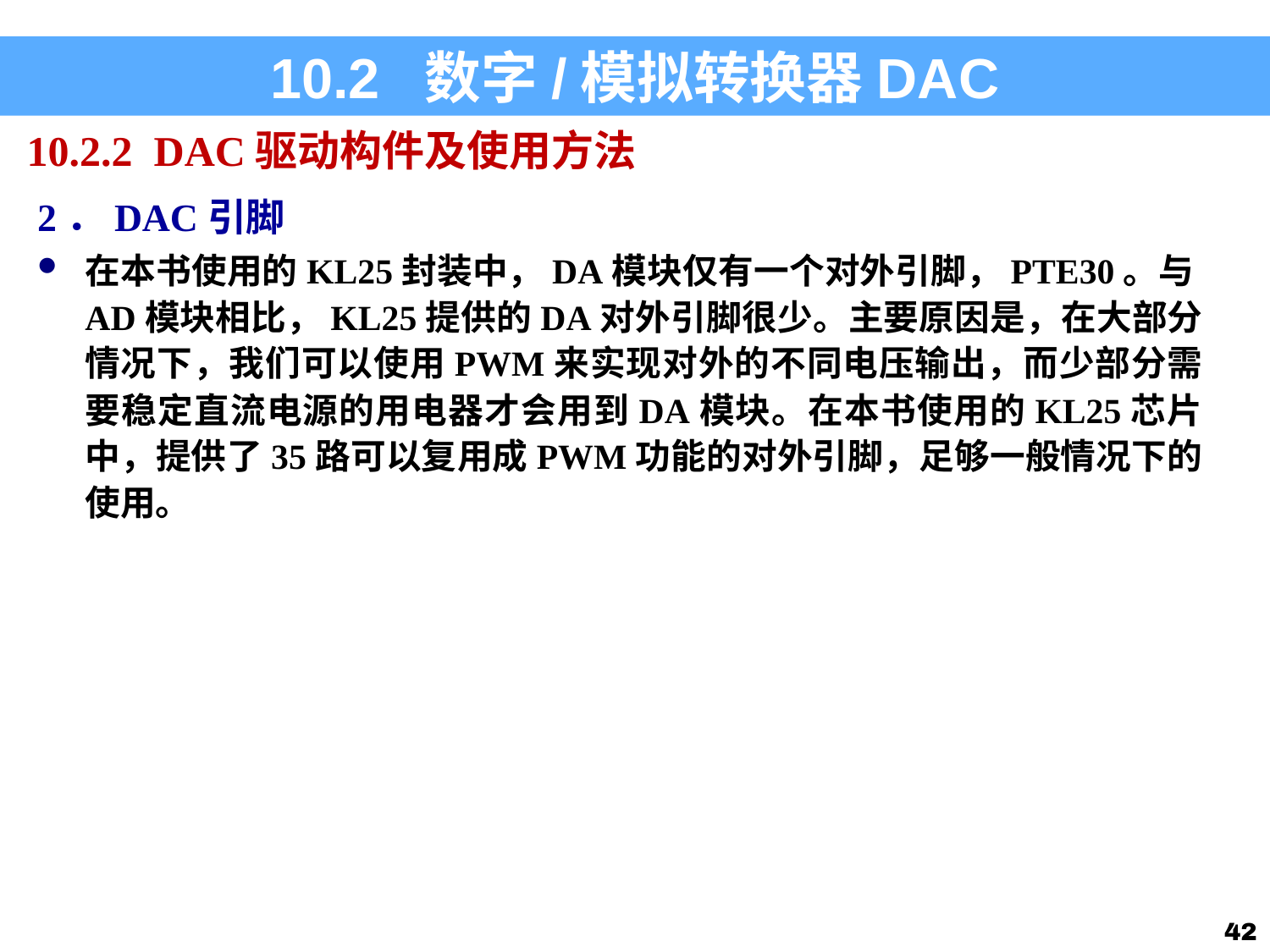

10.2  数字/模拟转换器DAC
10.2.2  DAC驱动构件及使用方法
2．DAC引脚
在本书使用的KL25封装中，DA模块仅有一个对外引脚，PTE30。与AD模块相比，KL25提供的DA对外引脚很少。主要原因是，在大部分情况下，我们可以使用PWM来实现对外的不同电压输出，而少部分需要稳定直流电源的用电器才会用到DA模块。在本书使用的KL25芯片中，提供了35路可以复用成PWM功能的对外引脚，足够一般情况下的使用。
42